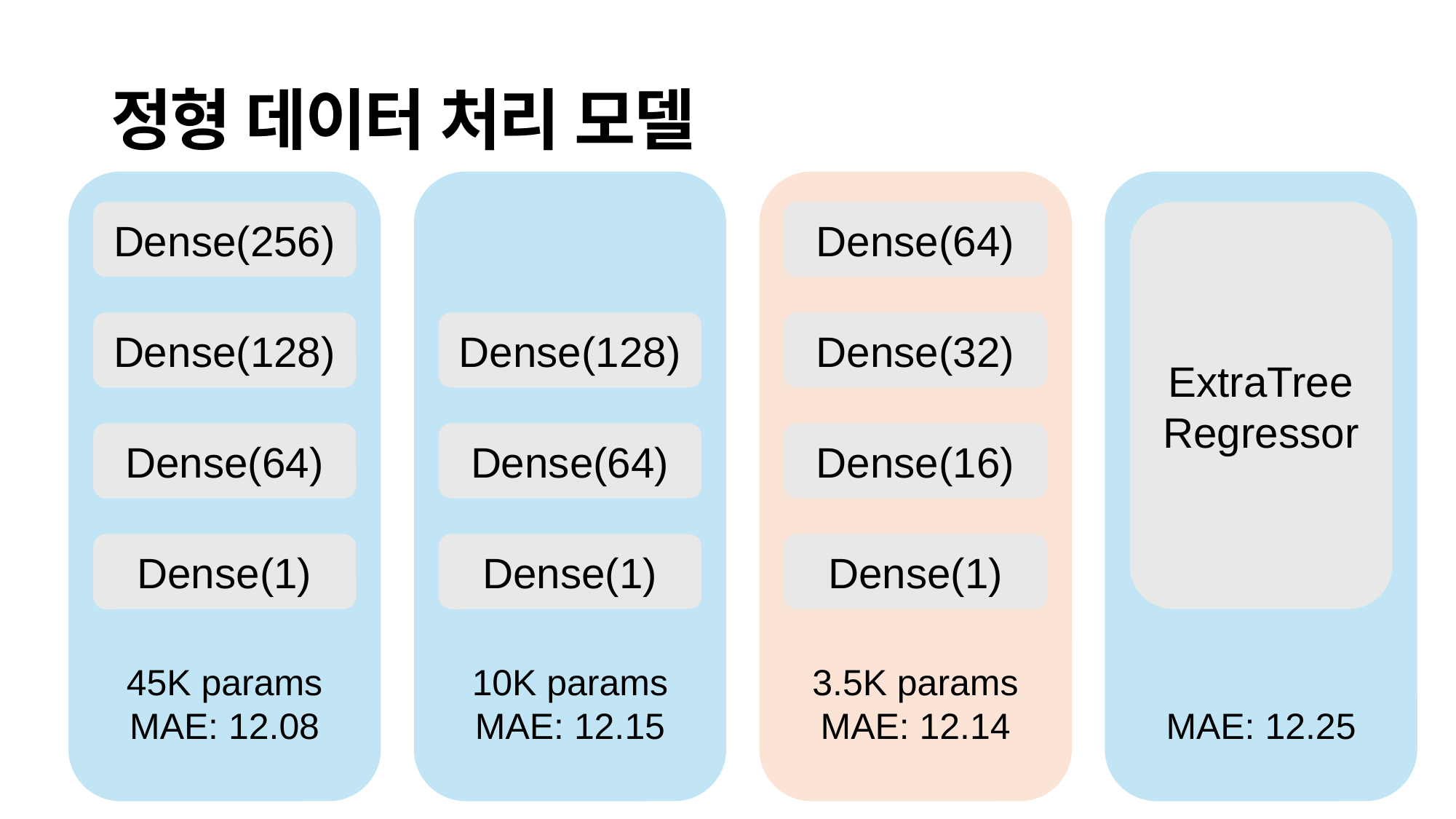

# 정형 데이터 처리 모델

Dense(256)
Dense(128)
Dense(64)
Dense(1)
45K params
MAE: 12.08

Dense(128)
Dense(64)
Dense(1)
10K params
MAE: 12.15

Dense(64)
Dense(32)
Dense(16)
Dense(1)
3.5K params
MAE: 12.14

ExtraTree
Regressor

MAE: 12.25